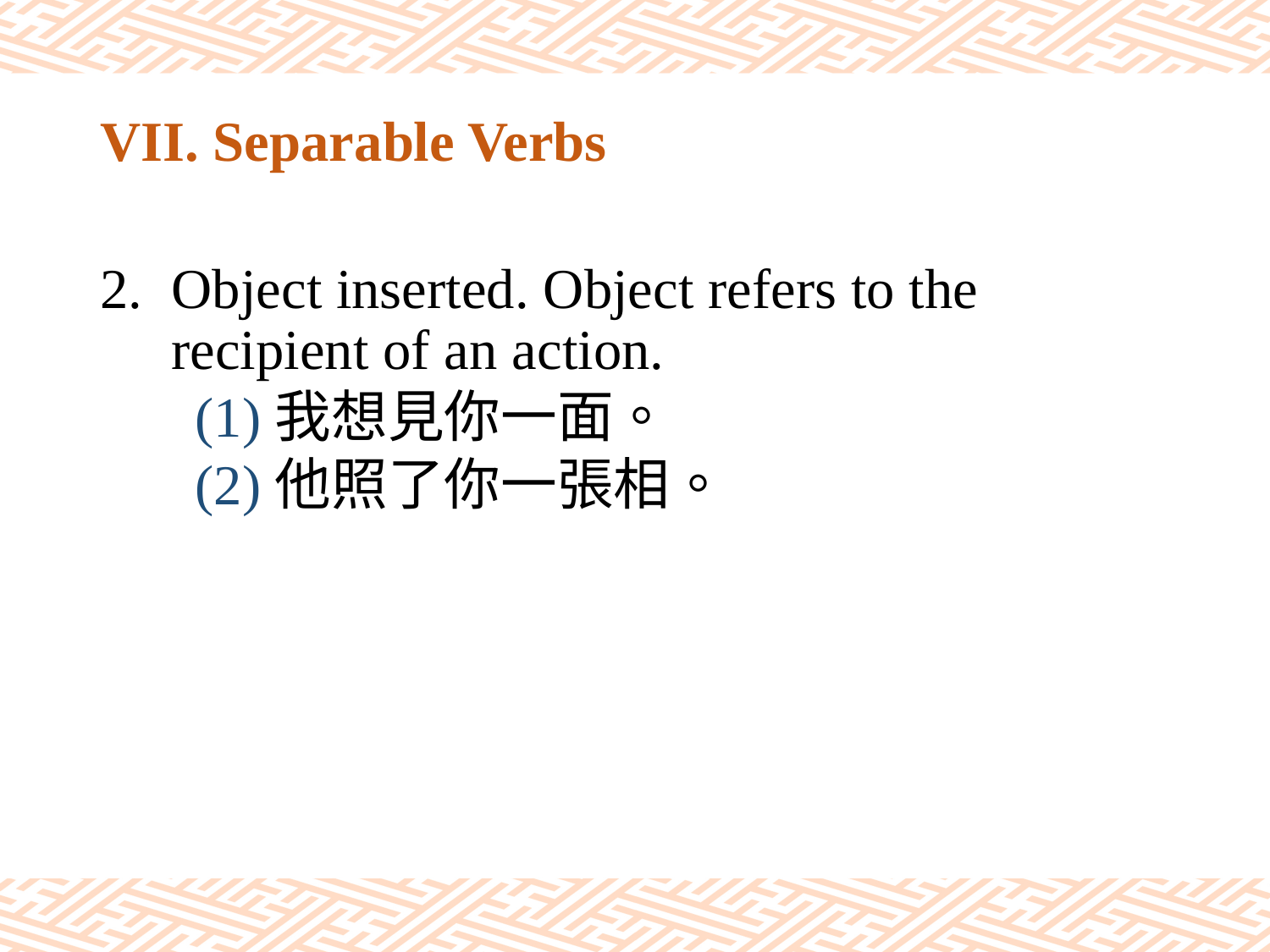

# VII. Separable Verbs
Object inserted. Object refers to the recipient of an action.
(1)我想見你一面。
(2)他照了你一張相。